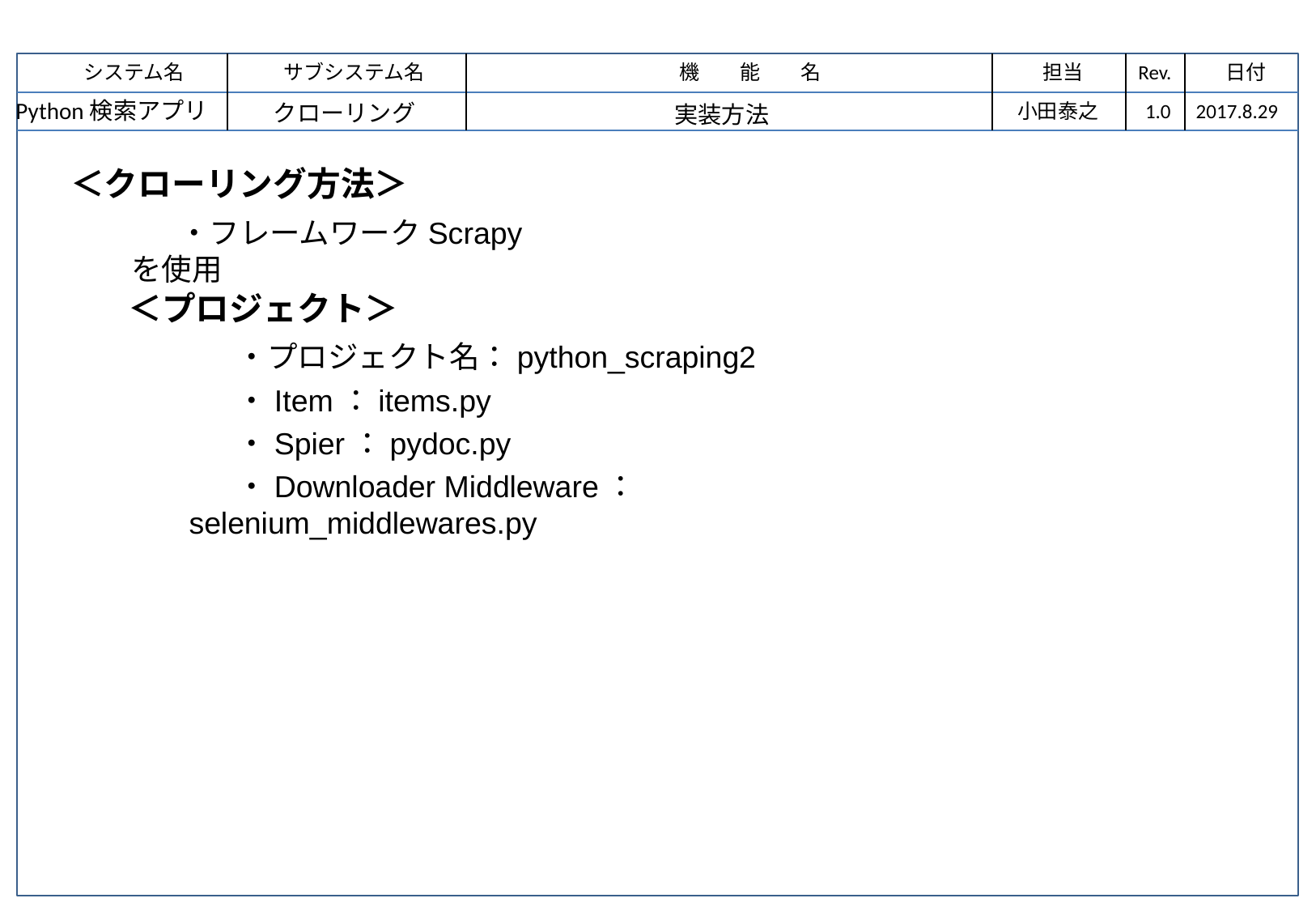

Python検索アプリ
クローリング
小田泰之
1.0
2017.8.29
実装方法
＜クローリング方法＞
・フレームワークScrapyを使用
＜プロジェクト＞
・プロジェクト名：python_scraping2
・Item：items.py
・Spier：pydoc.py
・Downloader Middleware：selenium_middlewares.py